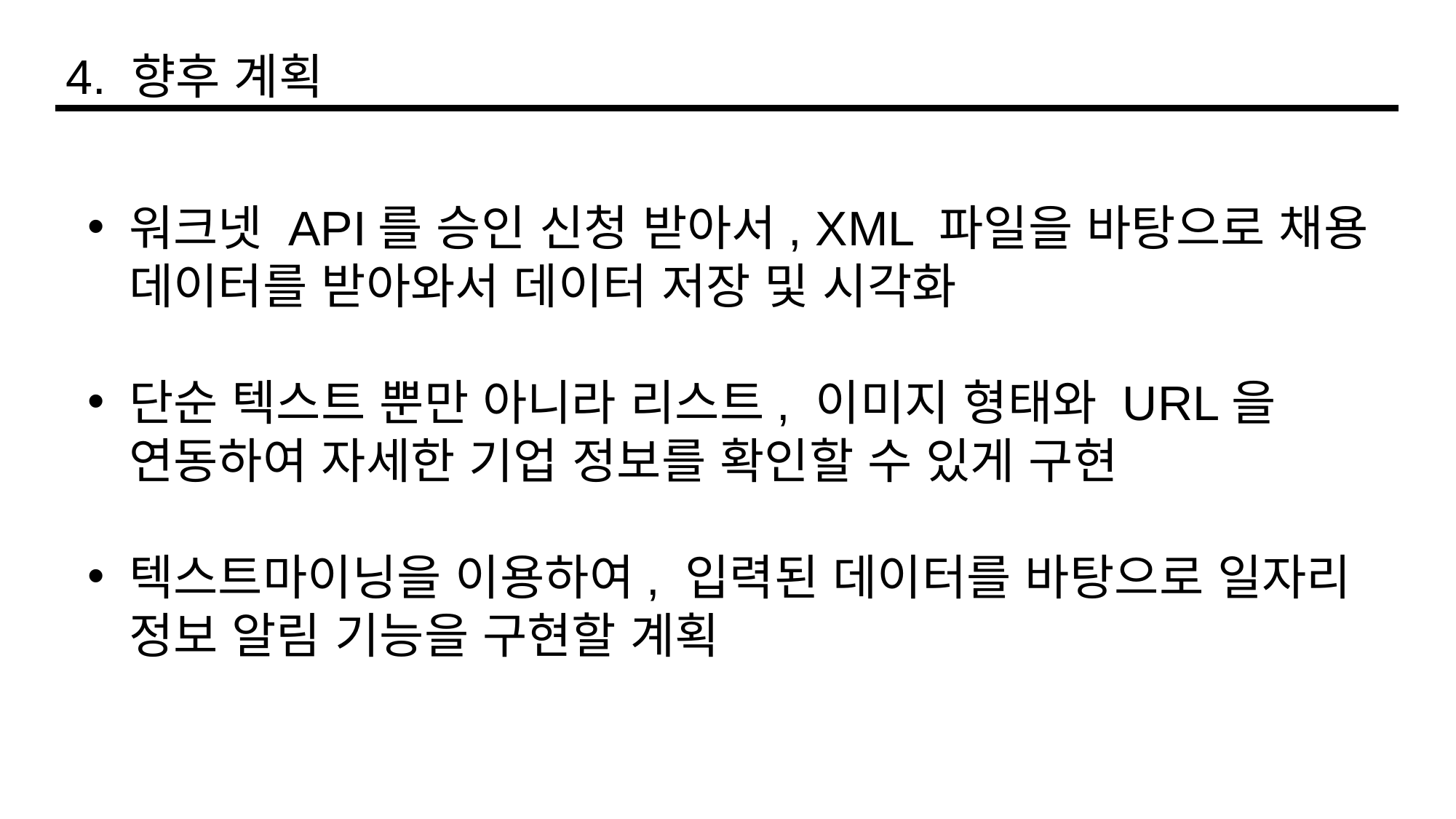

4. 향후 계획
워크넷 API를 승인 신청 받아서, XML 파일을 바탕으로 채용 데이터를 받아와서 데이터 저장 및 시각화

단순 텍스트 뿐만 아니라 리스트, 이미지 형태와 URL을 연동하여 자세한 기업 정보를 확인할 수 있게 구현

텍스트마이닝을 이용하여, 입력된 데이터를 바탕으로 일자리 정보 알림 기능을 구현할 계획